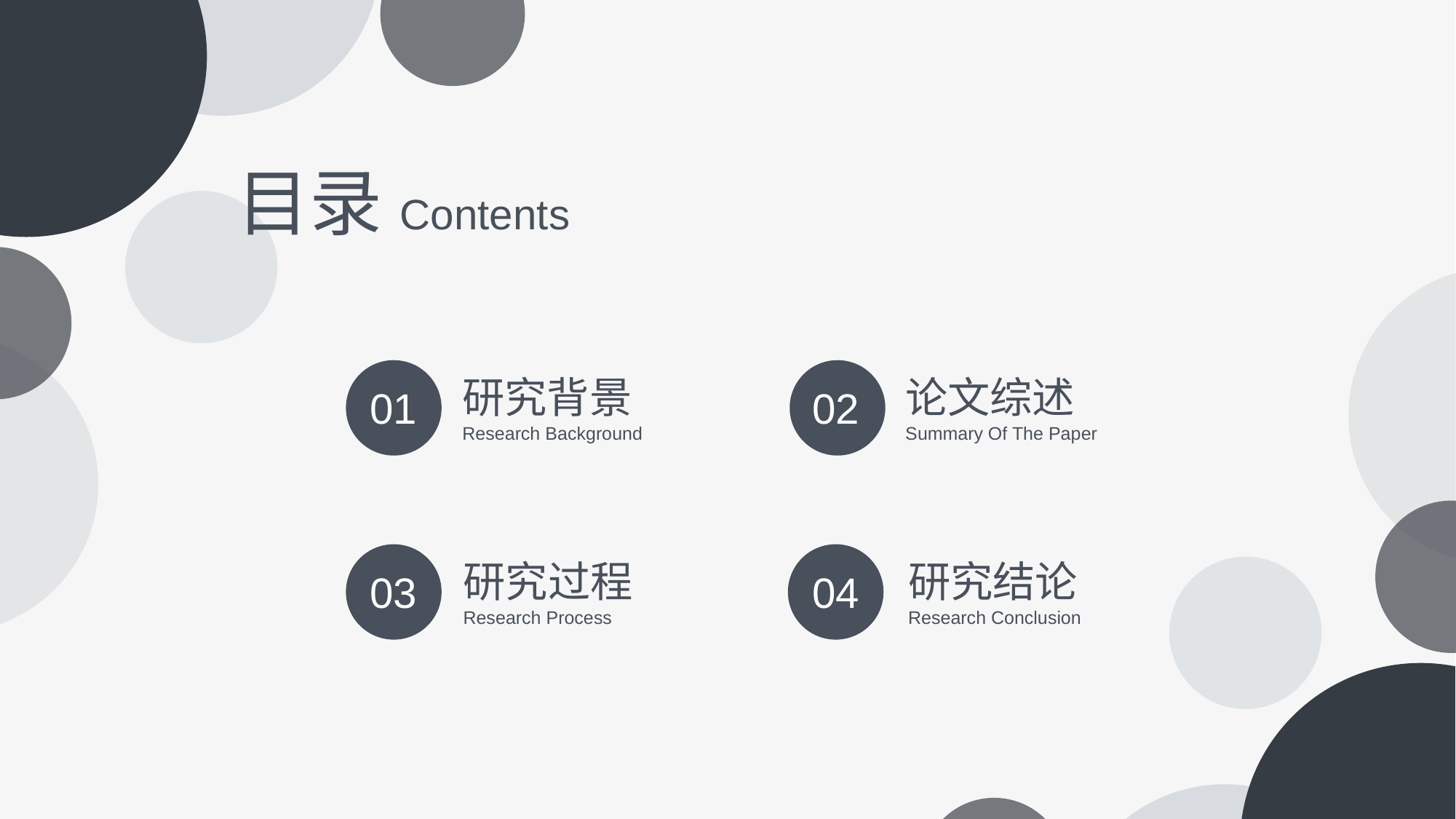

目录Contents

研究背景
Research Background
论文综述
Summary Of The Paper
01
02

研究过程
Research Process
研究结论
Research Conclusion
03
04